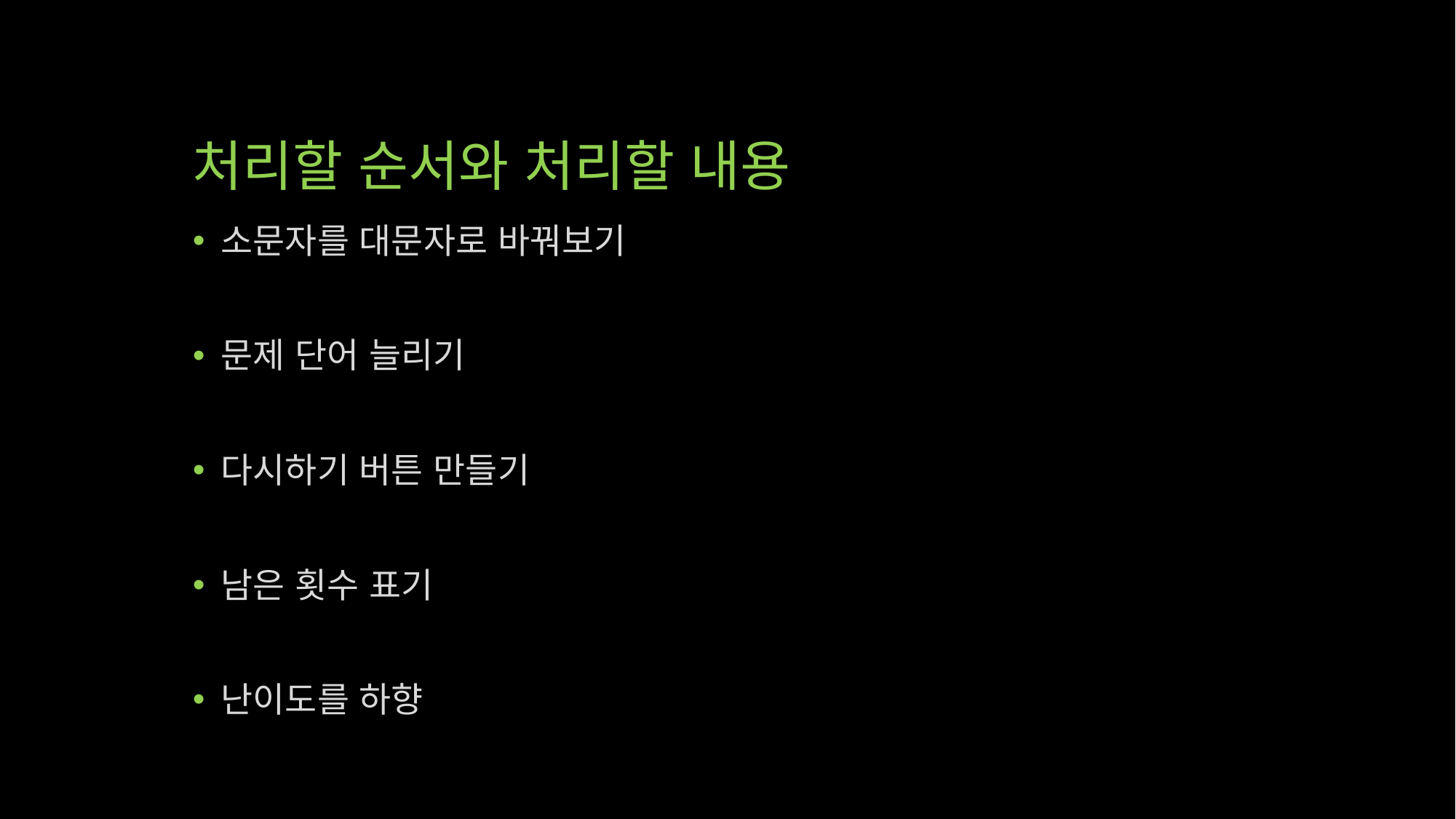

# 처리할 순서와 처리할 내용
소문자를 대문자로 바꿔보기

문제 단어 늘리기

다시하기 버튼 만들기

남은 횟수 표기

난이도를 하향